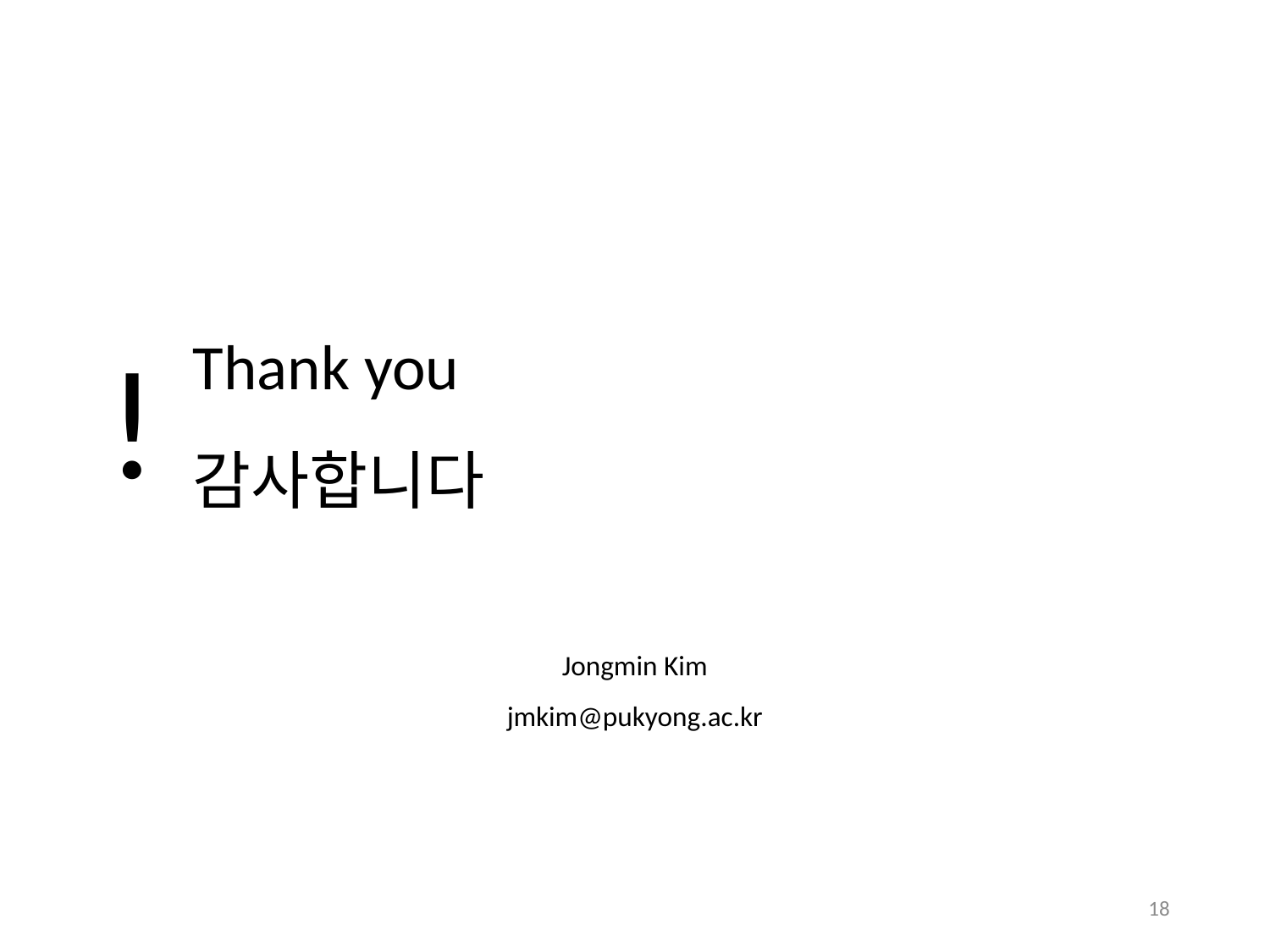

Thank you
감사합니다

Jongmin Kim
jmkim@pukyong.ac.kr
!
18